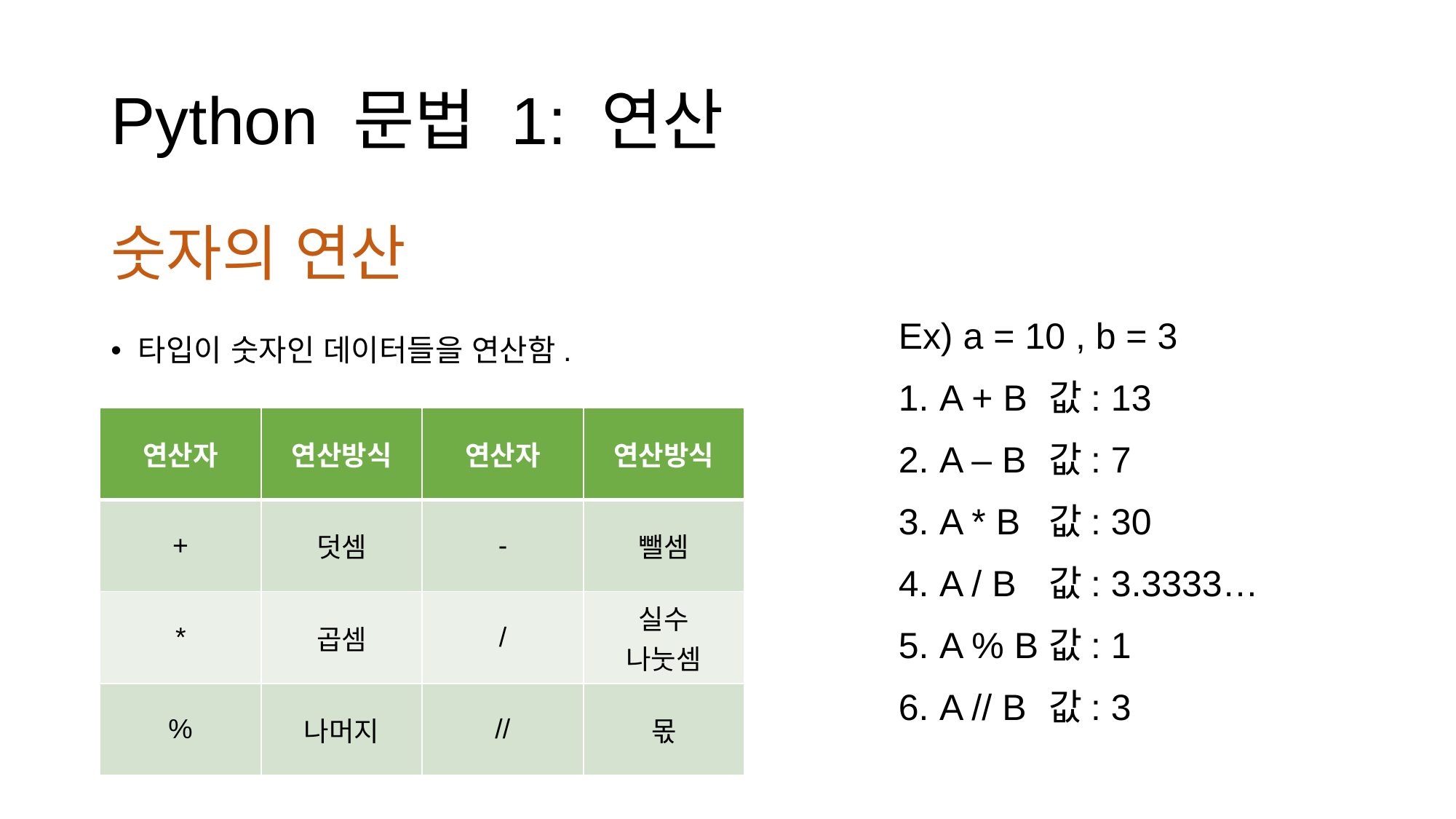

# Python 문법 1: 연산
숫자의 연산

타입이 숫자인 데이터들을 연산함.

Ex) a = 10 , b = 3

A + B	값: 13

A – B	값: 7

A * B	값: 30

A / B	값: 3.3333…

A % B	값: 1

A // B	값: 3
| 연산자 | 연산방식 | 연산자 | 연산방식 |
| --- | --- | --- | --- |
| + | 덧셈 | - | 뺄셈 |
| \* | 곱셈 | / | 실수 나눗셈 |
| % | 나머지 | // | 몫 |